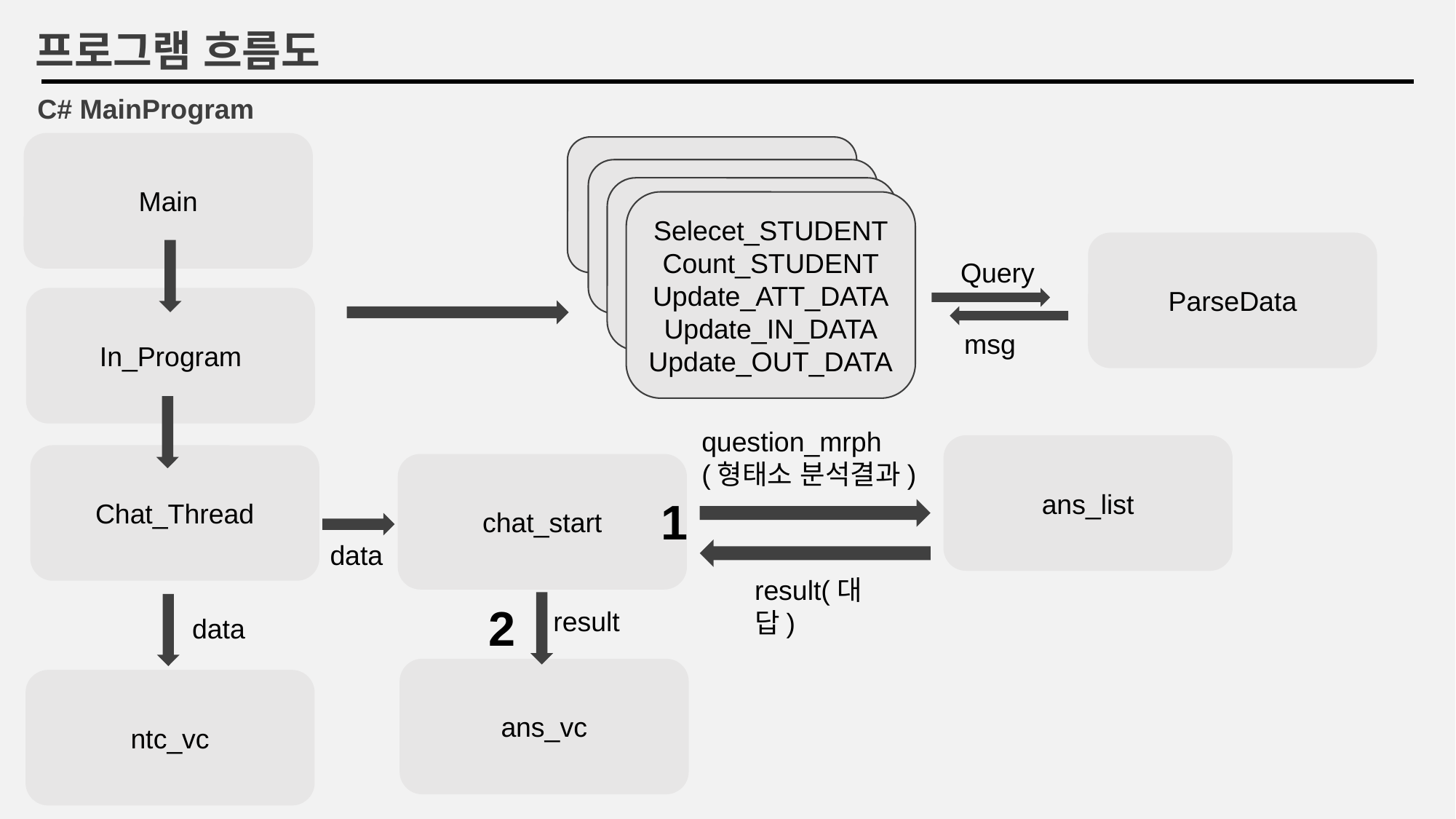

프로그램 흐름도
C# MainProgram
Main

Selecet_STUDENT
Count_STUDENT
Update_ATT_DATA
Update_IN_DATA
Update_OUT_DATA
ParseData
Query

In_Program

msg
question_mrph
(형태소 분석결과)

ans_list
Chat_Thread
chat_start
1

data

result(대답)
2
result
data

ans_vc
ntc_vc